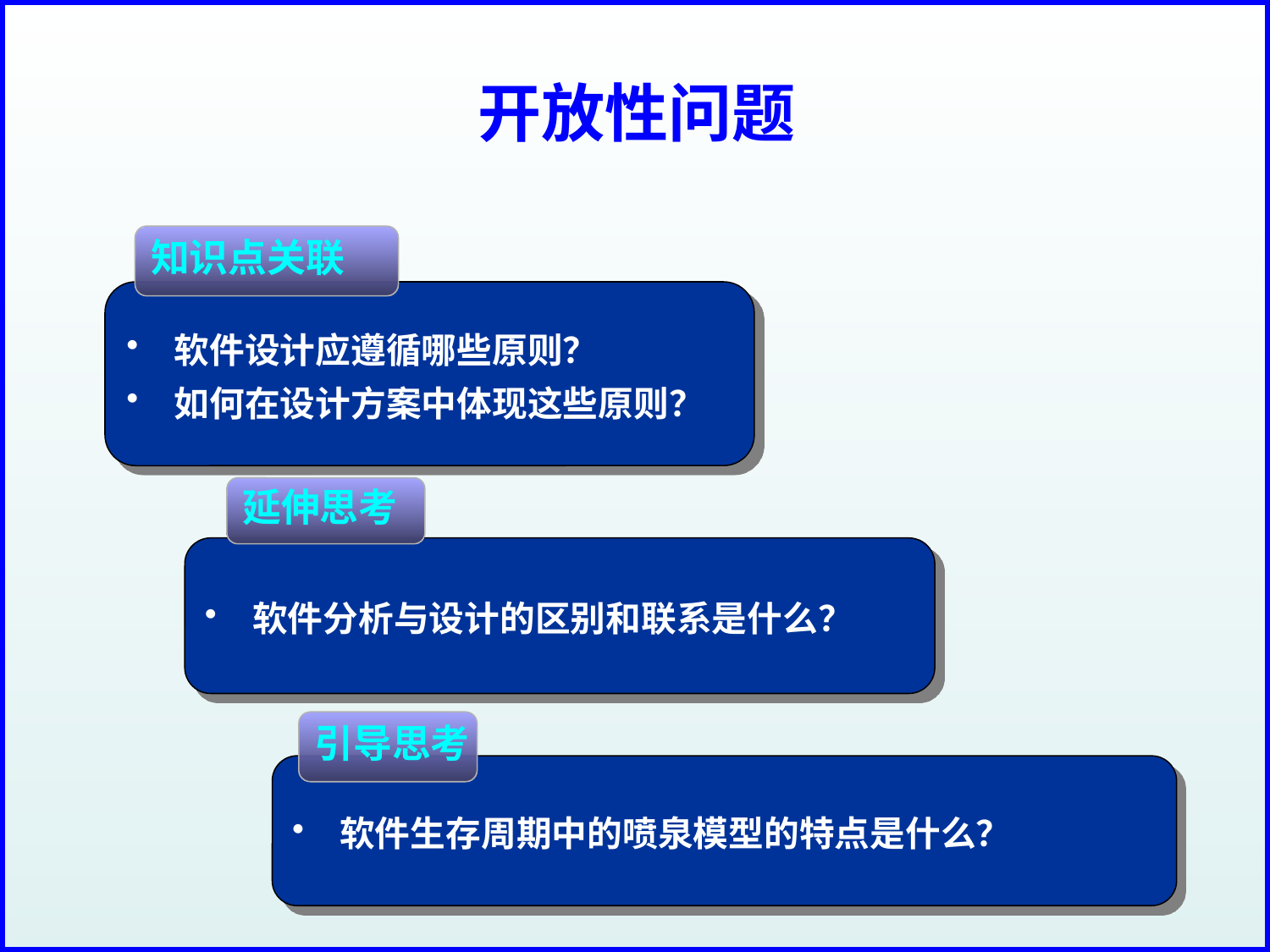

# 开放性问题
知识点关联
软件设计应遵循哪些原则？
如何在设计方案中体现这些原则？

延伸思考
软件分析与设计的区别和联系是什么？
引导思考
软件生存周期中的喷泉模型的特点是什么？